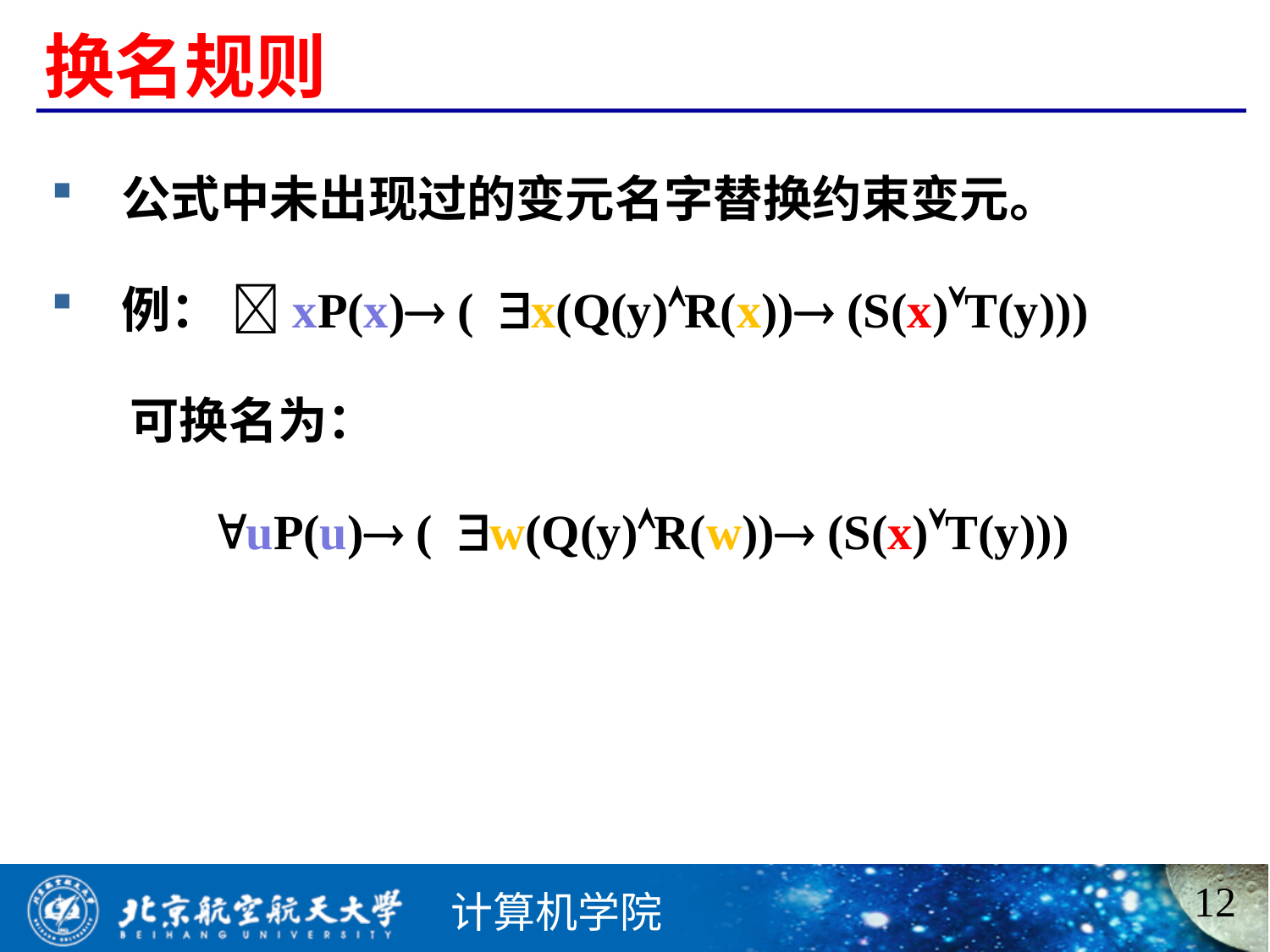

# 换名规则
 公式中未出现过的变元名字替换约束变元。
 例： ∀xP(x)→ ( ∃x(Q(y)∧R(x))→ (S(x)∨T(y)))
      可换名为：
             ∀uP(u)→ ( ∃w(Q(y)∧R(w))→ (S(x)∨T(y)))